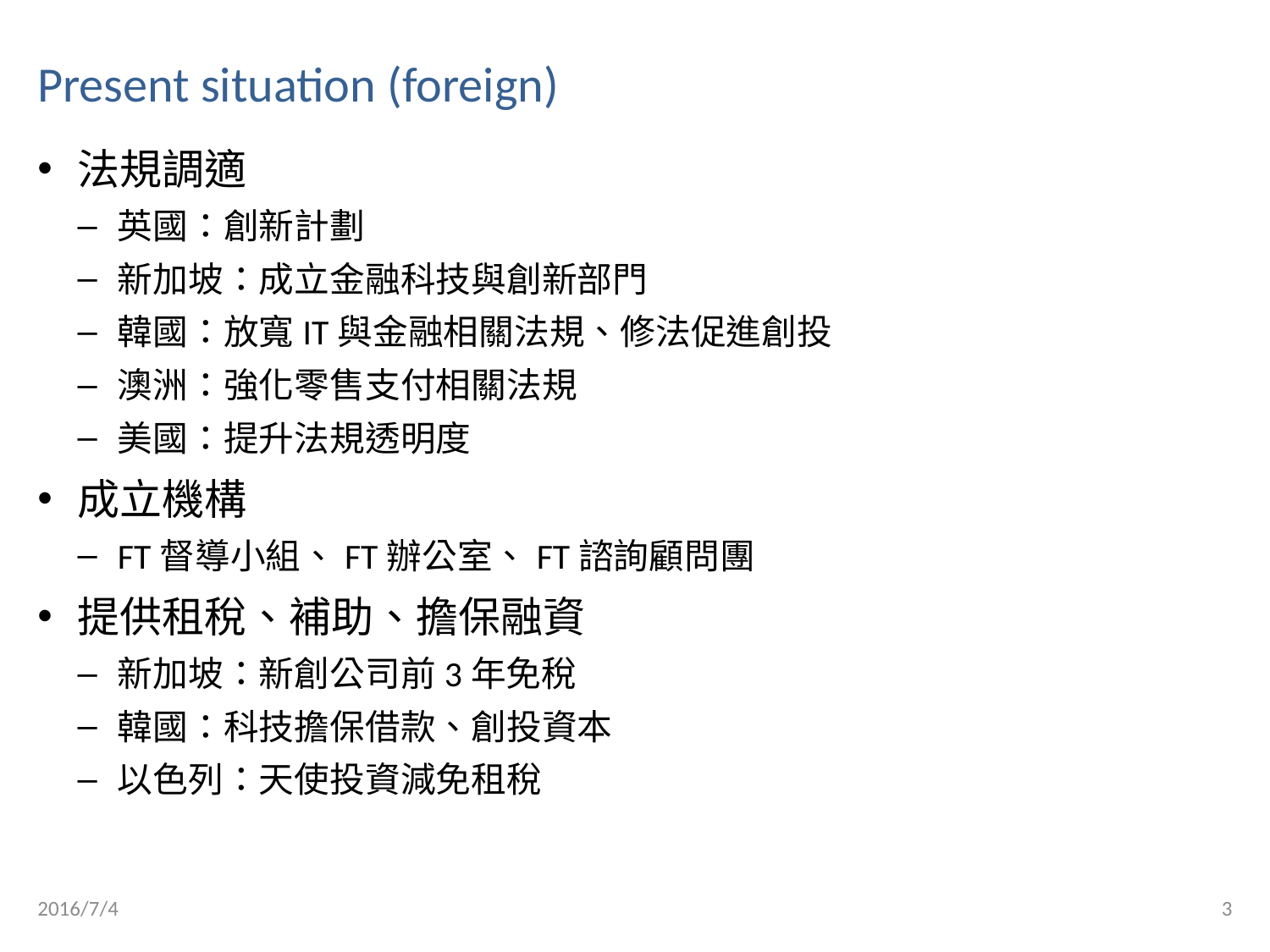

# Present situation (foreign)
法規調適
英國：創新計劃
新加坡：成立金融科技與創新部門
韓國：放寬IT與金融相關法規、修法促進創投
澳洲：強化零售支付相關法規
美國：提升法規透明度
成立機構
FT督導小組、FT辦公室、FT諮詢顧問團
提供租稅、補助、擔保融資
新加坡：新創公司前3年免稅
韓國：科技擔保借款、創投資本
以色列：天使投資減免租稅
2016/7/4
3